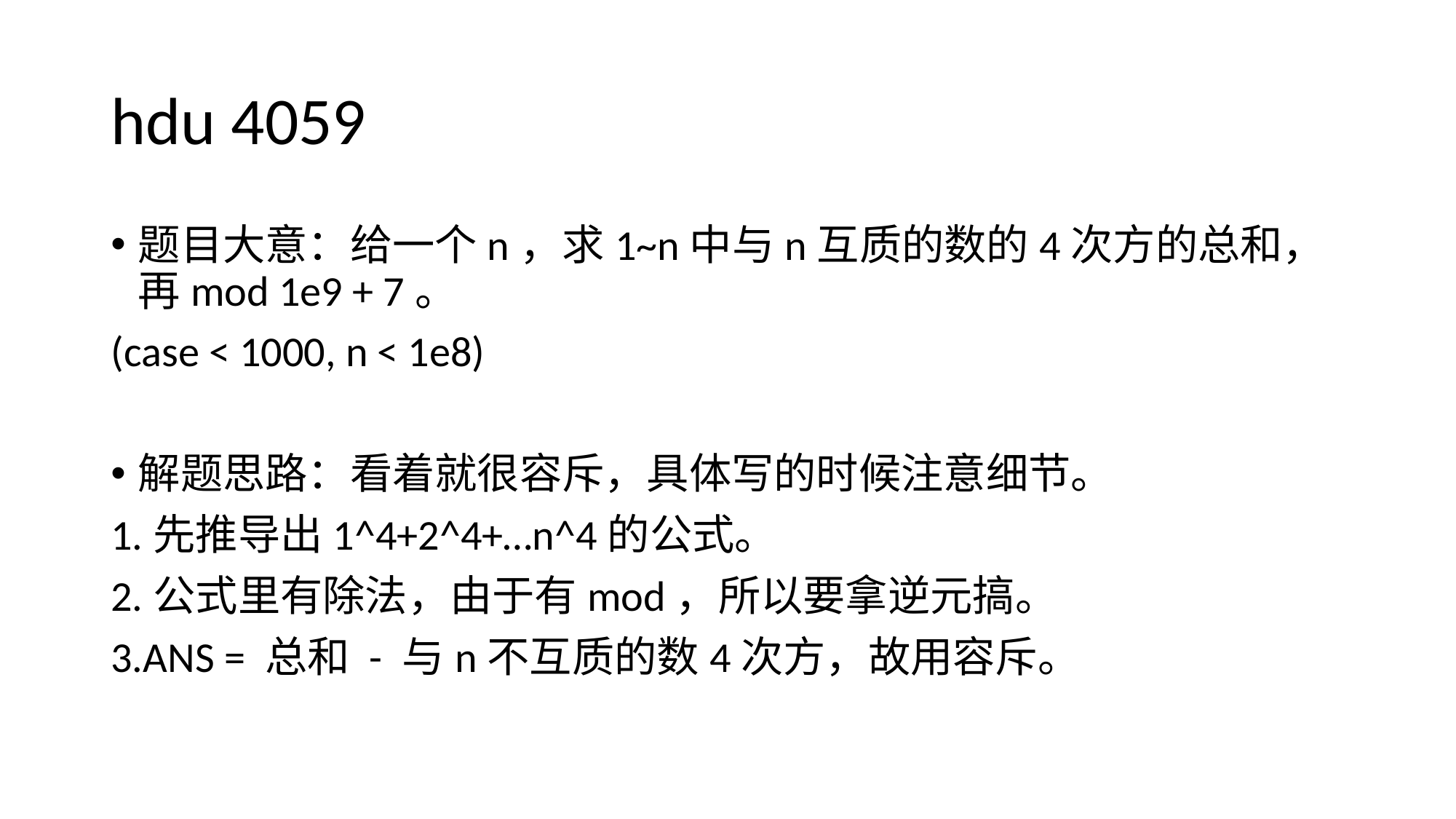

# hdu 4059
题目大意：给一个n，求1~n中与n互质的数的4次方的总和，再mod 1e9 + 7。
(case < 1000, n < 1e8)

解题思路：看着就很容斥，具体写的时候注意细节。
1.先推导出1^4+2^4+…n^4的公式。
2.公式里有除法，由于有mod，所以要拿逆元搞。
3.ANS = 总和 - 与n不互质的数4次方，故用容斥。